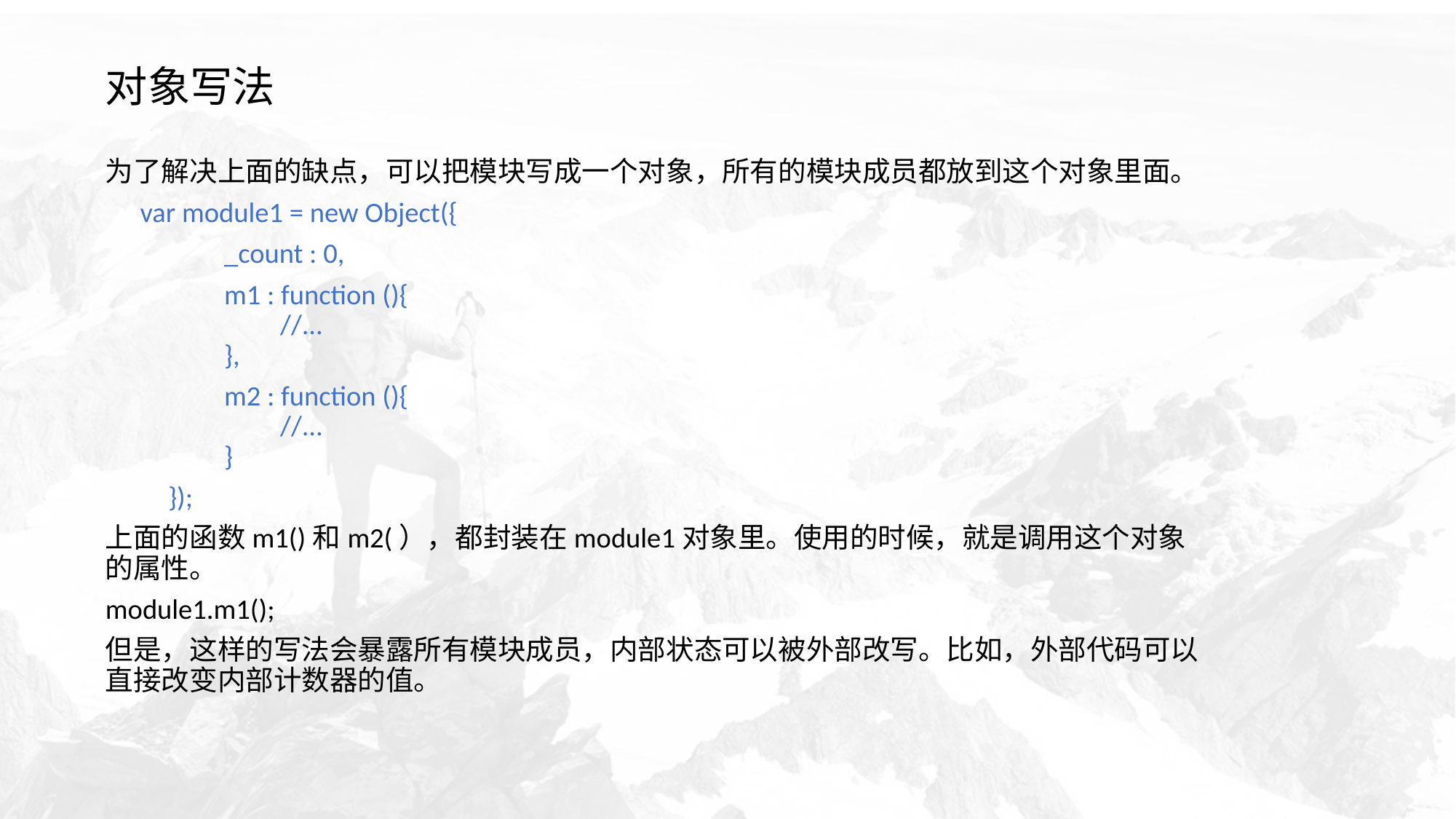

# 对象写法
为了解决上面的缺点，可以把模块写成一个对象，所有的模块成员都放到这个对象里面。
　var module1 = new Object({
　　　　_count : 0,
　　　　m1 : function (){
　　　　　　//...
　　　　},
　　　　m2 : function (){
　　　　　　//...
　　　　}
　　});
上面的函数m1()和m2(），都封装在module1对象里。使用的时候，就是调用这个对象的属性。
module1.m1();
但是，这样的写法会暴露所有模块成员，内部状态可以被外部改写。比如，外部代码可以直接改变内部计数器的值。